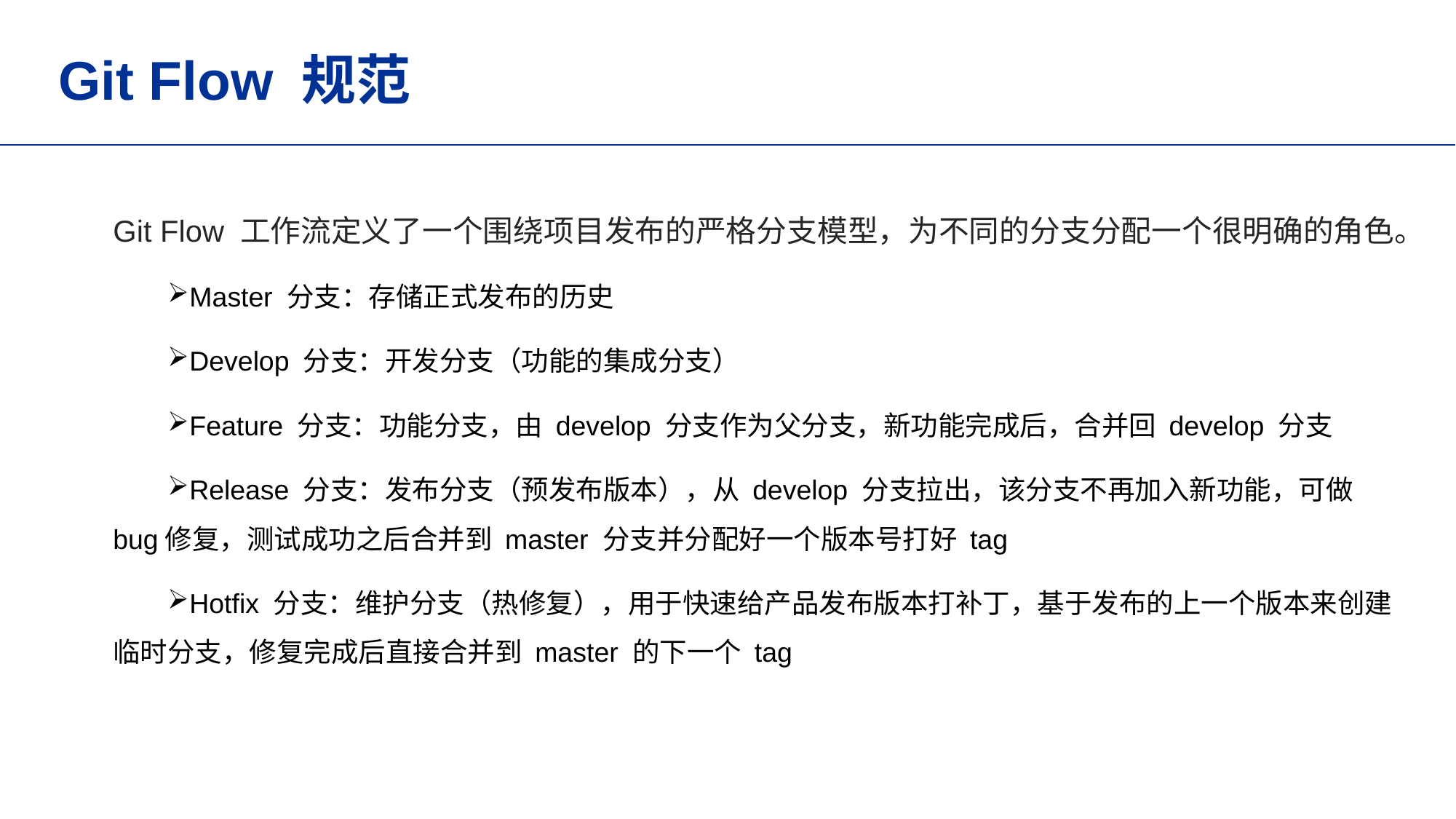

# Git Flow 规范
Git Flow 工作流定义了一个围绕项目发布的严格分支模型，为不同的分支分配一个很明确的角色。
Master 分支：存储正式发布的历史
Develop 分支：开发分支（功能的集成分支）
Feature 分支：功能分支，由 develop 分支作为父分支，新功能完成后，合并回 develop 分支
Release 分支：发布分支（预发布版本），从 develop 分支拉出，该分支不再加入新功能，可做bug修复，测试成功之后合并到 master 分支并分配好一个版本号打好 tag
Hotfix 分支：维护分支（热修复），用于快速给产品发布版本打补丁，基于发布的上一个版本来创建临时分支，修复完成后直接合并到 master 的下一个 tag